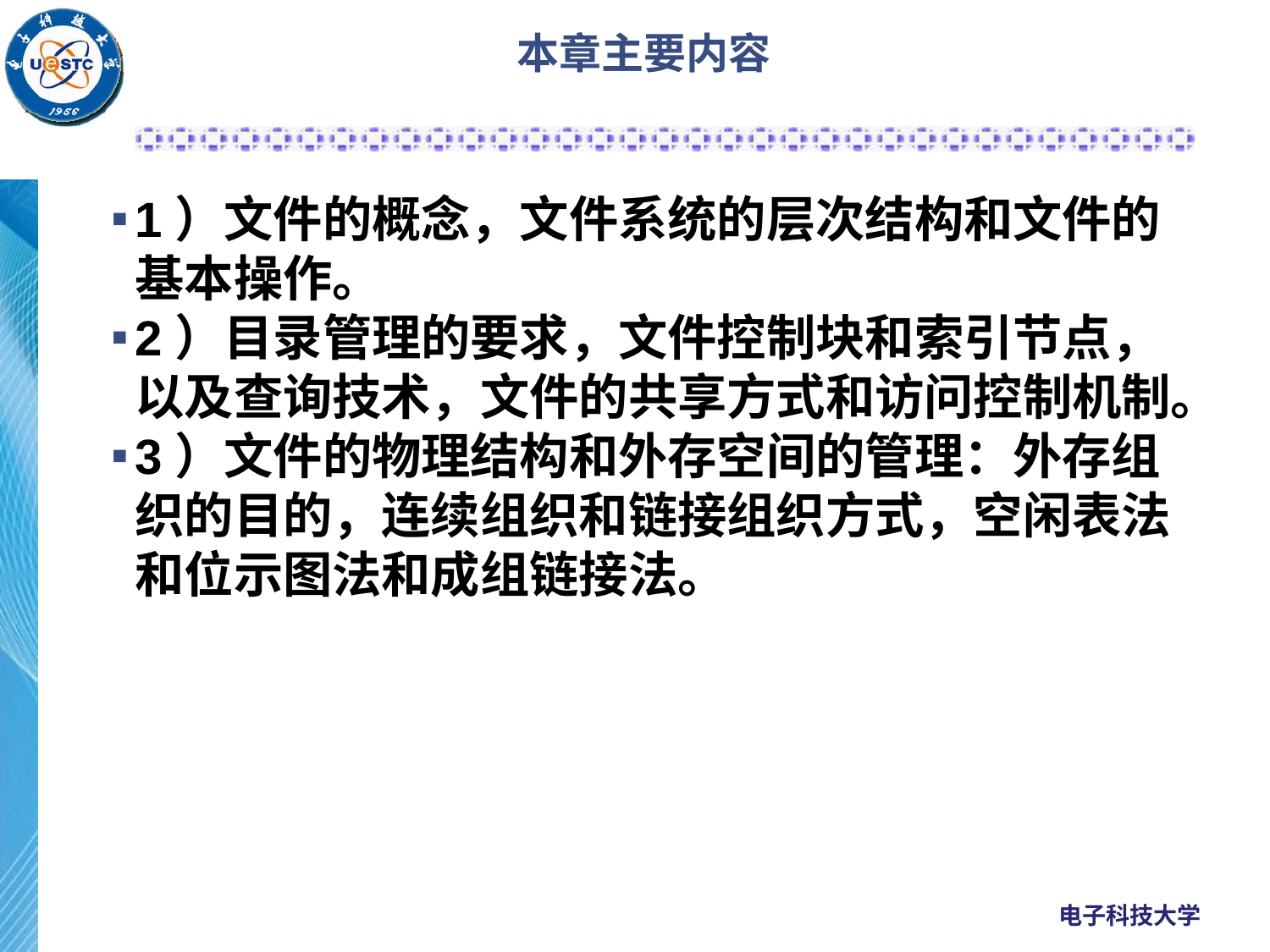

# 本章主要内容
1）文件的概念，文件系统的层次结构和文件的基本操作。
2）目录管理的要求，文件控制块和索引节点，以及查询技术，文件的共享方式和访问控制机制。
3）文件的物理结构和外存空间的管理：外存组织的目的，连续组织和链接组织方式，空闲表法和位示图法和成组链接法。